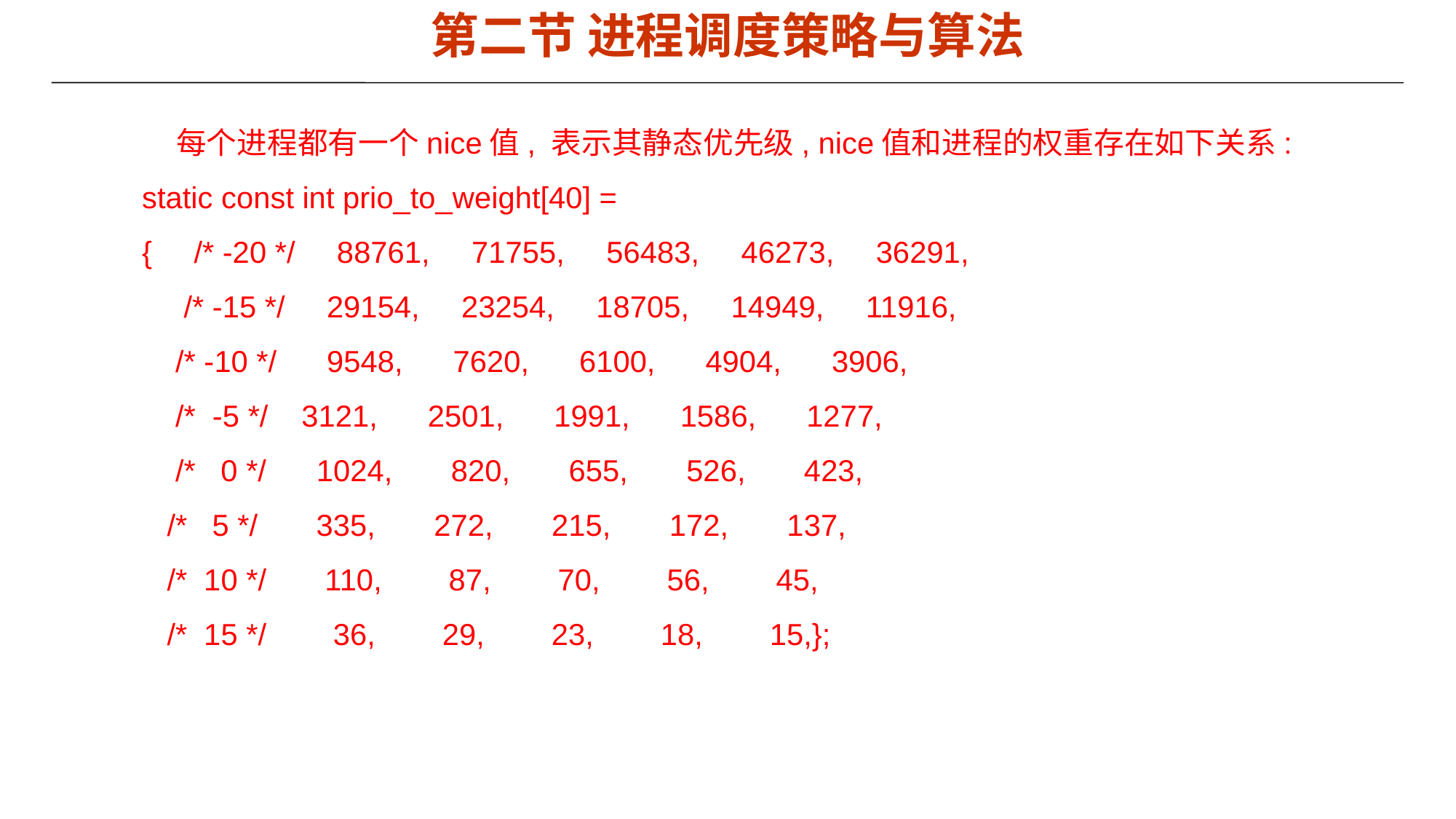

第二节 进程调度策略与算法

    每个进程都有一个nice值, 表示其静态优先级, nice值和进程的权重存在如下关系:
static const int prio_to_weight[40] =
{     /* -20 */     88761,     71755,     56483,     46273,     36291,
     /* -15 */     29154,     23254,     18705,     14949,     11916,
    /* -10 */      9548,      7620,      6100,      4904,      3906,
    /*  -5 */    3121,      2501,      1991,      1586,      1277,
    /*   0 */      1024,       820,       655,       526,       423,
   /*   5 */       335,       272,       215,       172,       137,
   /*  10 */       110,        87,        70,        56,        45,
   /*  15 */        36,        29,        23,        18,        15,};